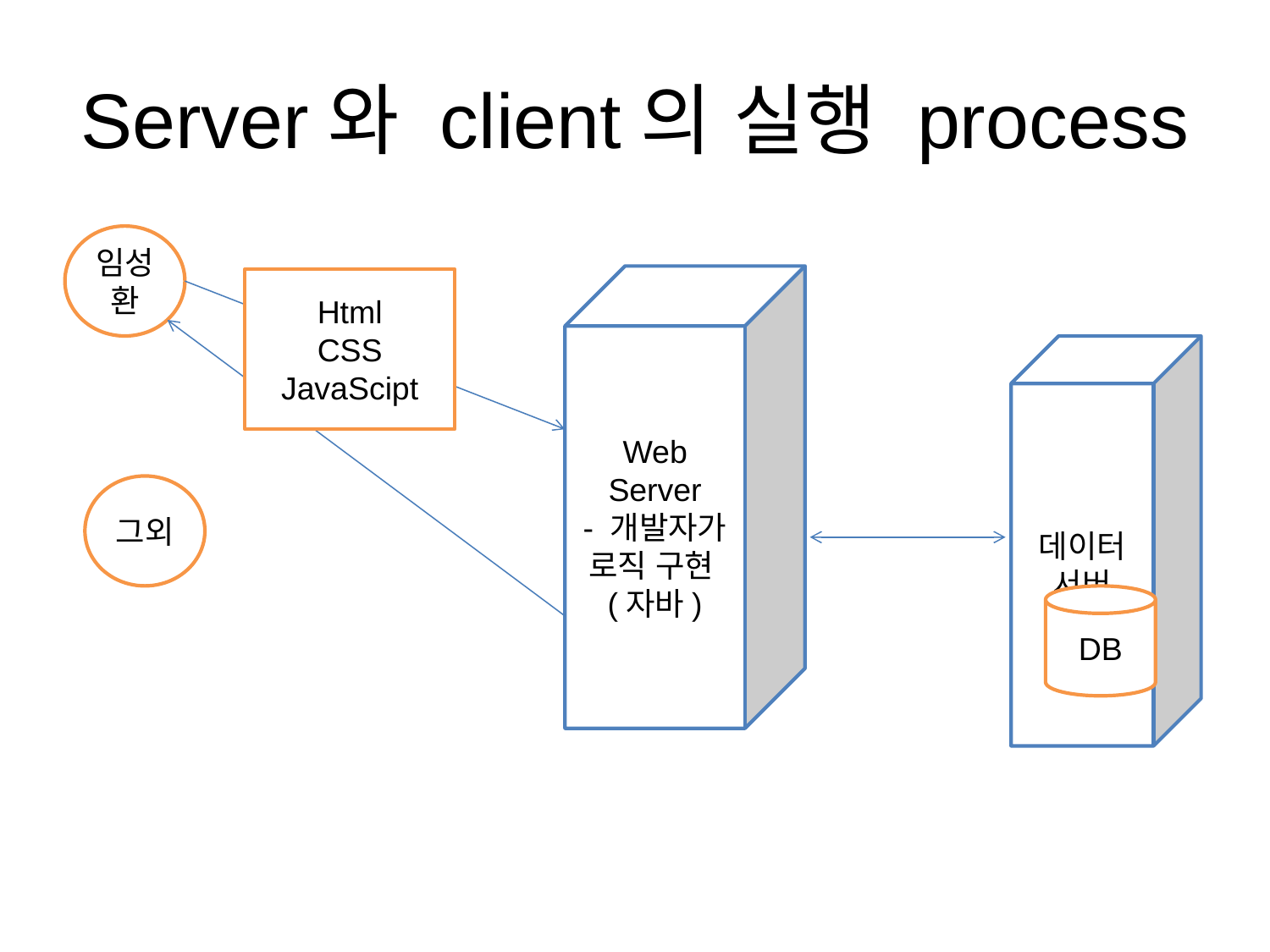

# Server와 client의 실행 process
임성환
Web Server
- 개발자가 로직 구현(자바)
Html
CSS
JavaScipt
데이터 서버
그외
DB